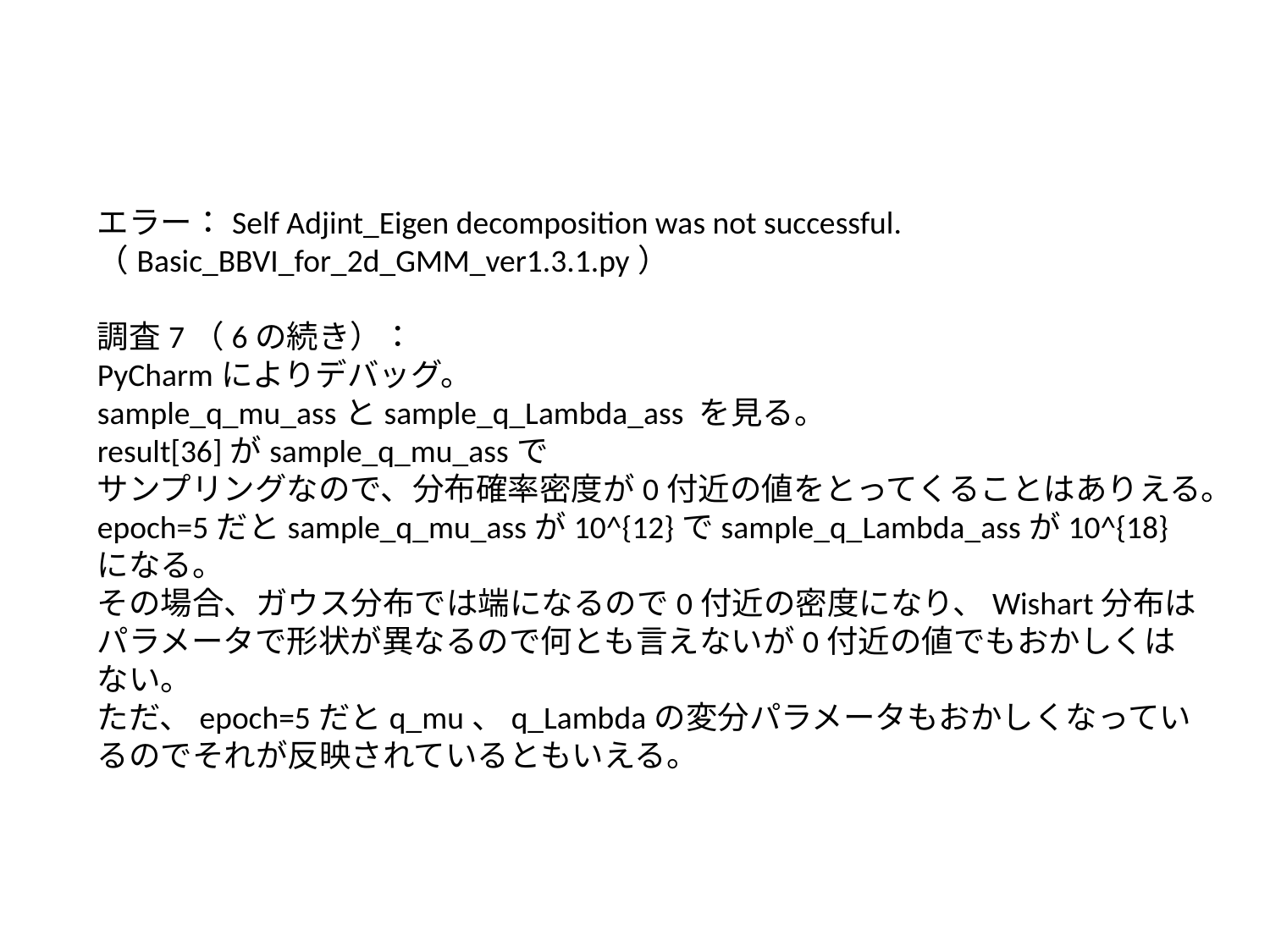

エラー：Self Adjint_Eigen decomposition was not successful.
（Basic_BBVI_for_2d_GMM_ver1.3.1.py）

調査7（6の続き）：
PyCharmによりデバッグ。
sample_q_mu_assとsample_q_Lambda_ass を見る。
result[36]がsample_q_mu_assで
サンプリングなので、分布確率密度が0付近の値をとってくることはありえる。
epoch=5だとsample_q_mu_assが10^{12}でsample_q_Lambda_assが10^{18}になる。
その場合、ガウス分布では端になるので0付近の密度になり、Wishart分布はパラメータで形状が異なるので何とも言えないが0付近の値でもおかしくはない。
ただ、epoch=5だとq_mu、q_Lambdaの変分パラメータもおかしくなっているのでそれが反映されているともいえる。